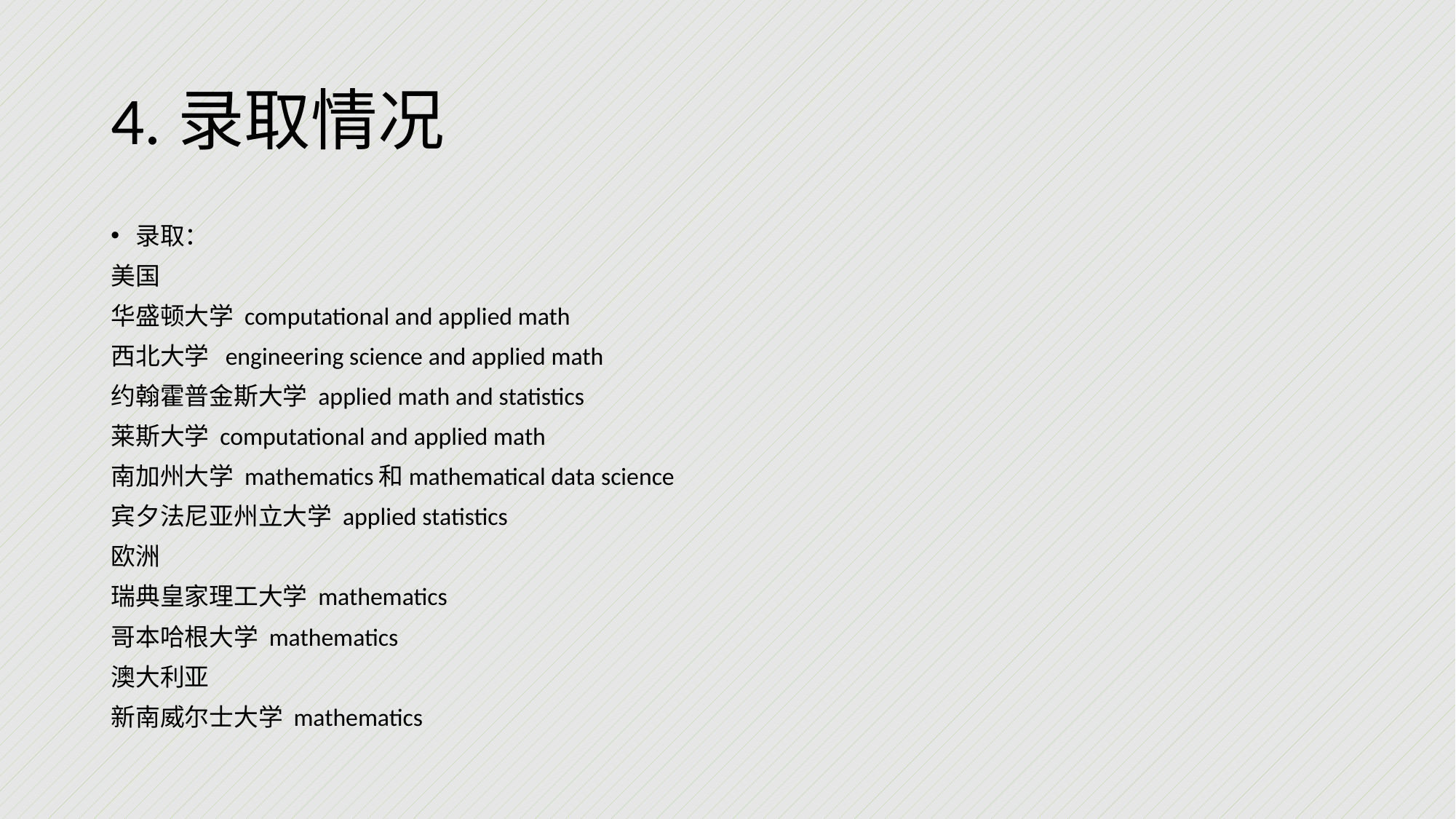

# 4.录取情况
录取：
美国
华盛顿大学 computational and applied math
西北大学  engineering science and applied math
约翰霍普金斯大学 applied math and statistics
莱斯大学 computational and applied math
南加州大学 mathematics和mathematical data science
宾夕法尼亚州立大学 applied statistics
欧洲
瑞典皇家理工大学 mathematics
哥本哈根大学 mathematics
澳大利亚
新南威尔士大学 mathematics